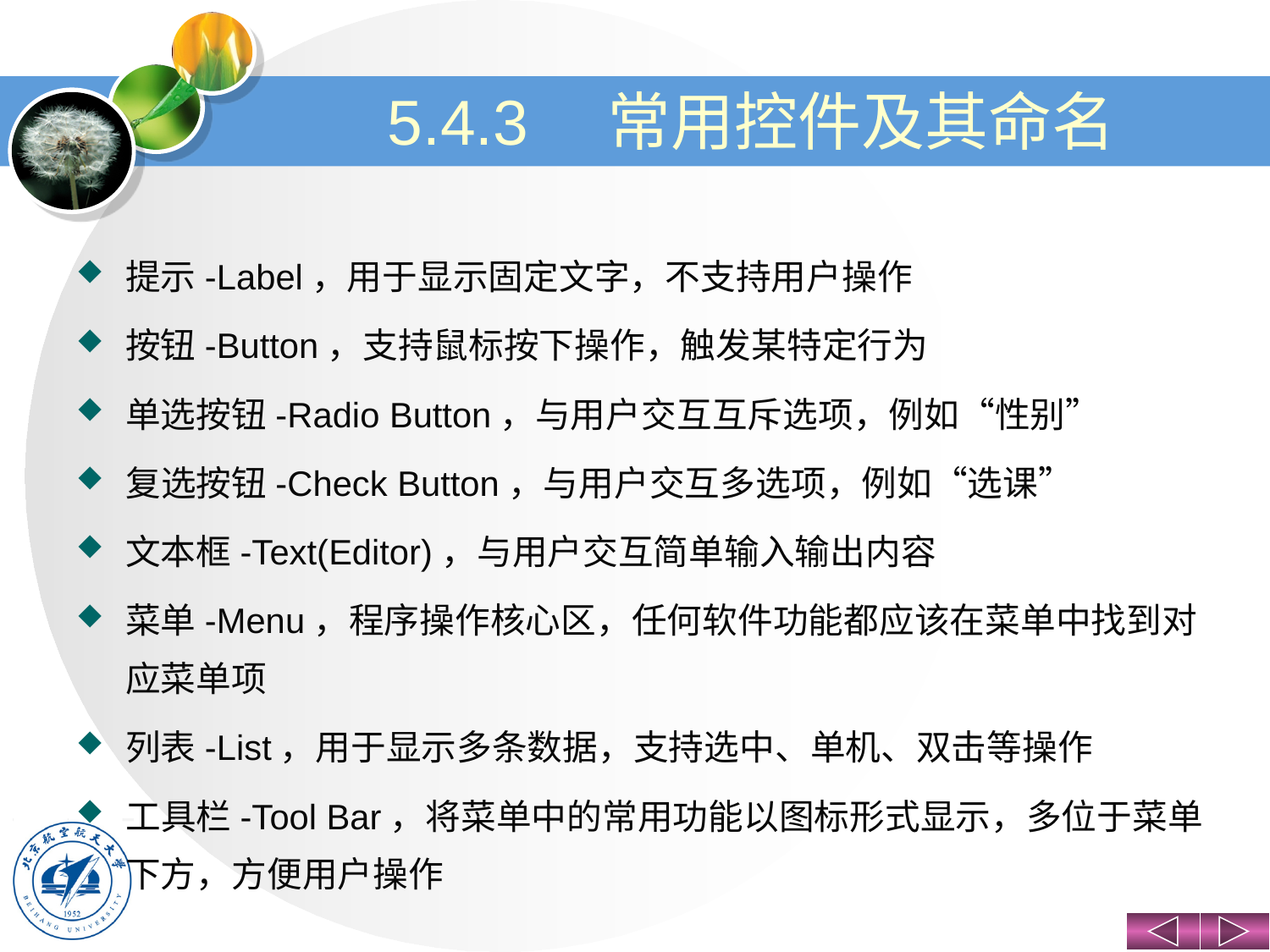

# 5.4.3　常用控件及其命名
提示-Label，用于显示固定文字，不支持用户操作
按钮-Button，支持鼠标按下操作，触发某特定行为
单选按钮-Radio Button，与用户交互互斥选项，例如“性别”
复选按钮-Check Button，与用户交互多选项，例如“选课”
文本框-Text(Editor)，与用户交互简单输入输出内容
菜单-Menu，程序操作核心区，任何软件功能都应该在菜单中找到对应菜单项
列表-List，用于显示多条数据，支持选中、单机、双击等操作
工具栏-Tool Bar，将菜单中的常用功能以图标形式显示，多位于菜单下方，方便用户操作
87